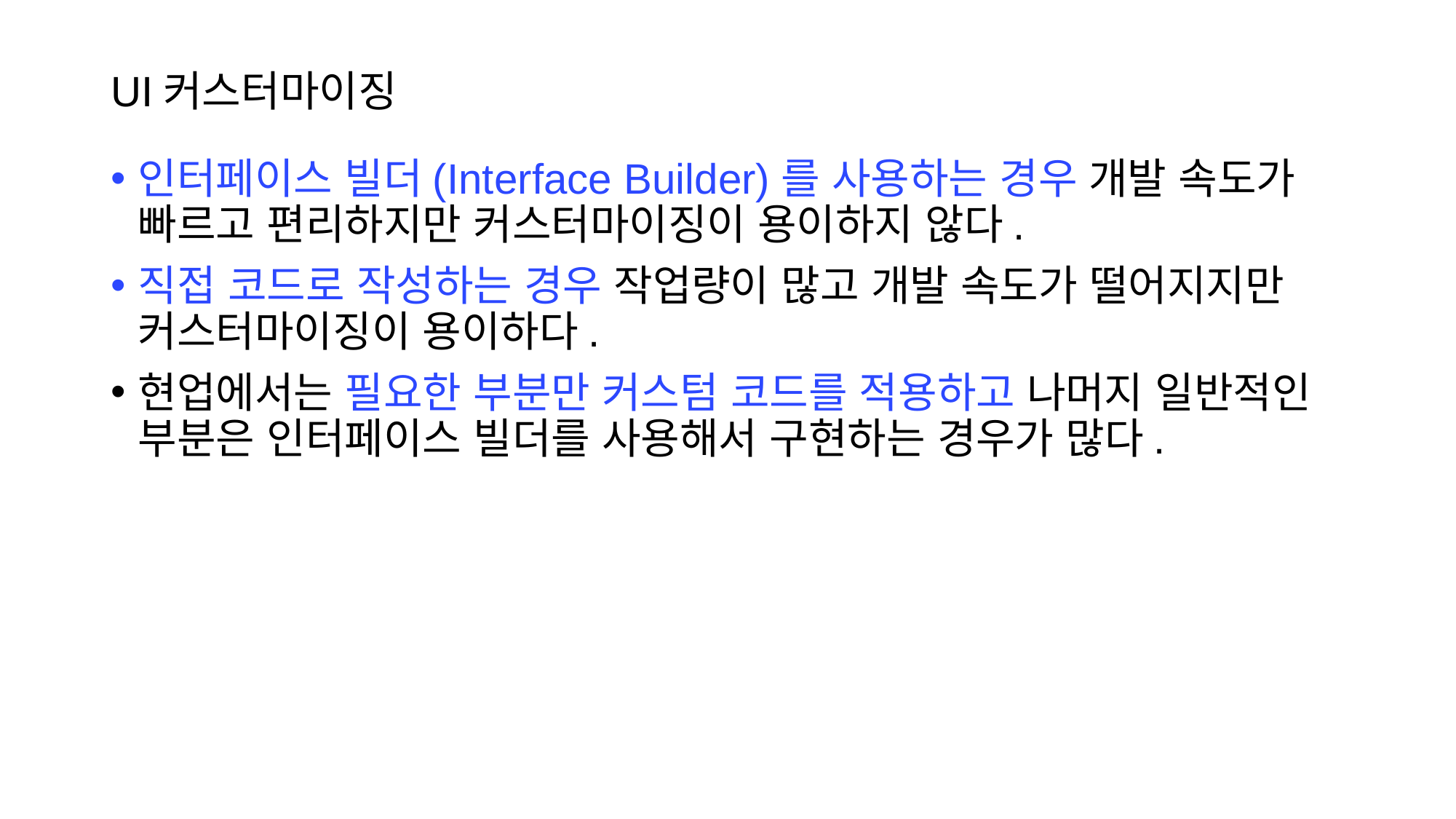

# UI커스터마이징
인터페이스 빌더(Interface Builder)를 사용하는 경우 개발 속도가 빠르고 편리하지만 커스터마이징이 용이하지 않다.
직접 코드로 작성하는 경우 작업량이 많고 개발 속도가 떨어지지만 커스터마이징이 용이하다.
현업에서는 필요한 부분만 커스텀 코드를 적용하고 나머지 일반적인 부분은 인터페이스 빌더를 사용해서 구현하는 경우가 많다.